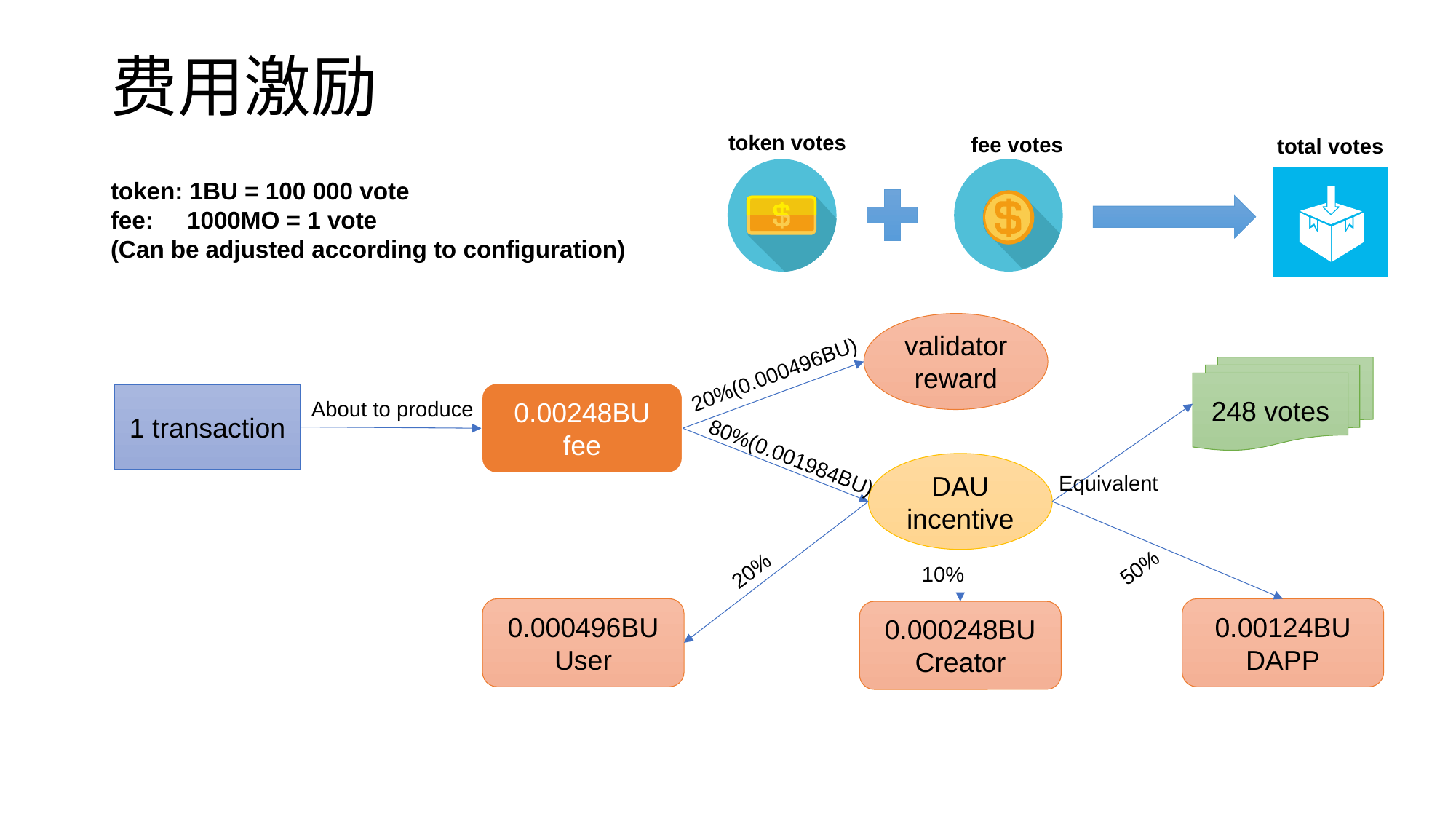

# 费用激励
token votes
fee votes
total votes

token: 1BU = 100 000 vote
fee:     1000MO = 1 vote
(Can be adjusted according to configuration)
validator reward
20%(0.000496BU)
248 votes
0.00248BU fee
1 transaction
About to produce
80%(0.001984BU)
DAU incentive
Equivalent
50%
20%
10%
0.000496BU
User
0.00124BU
DAPP
0.000248BU
Creator